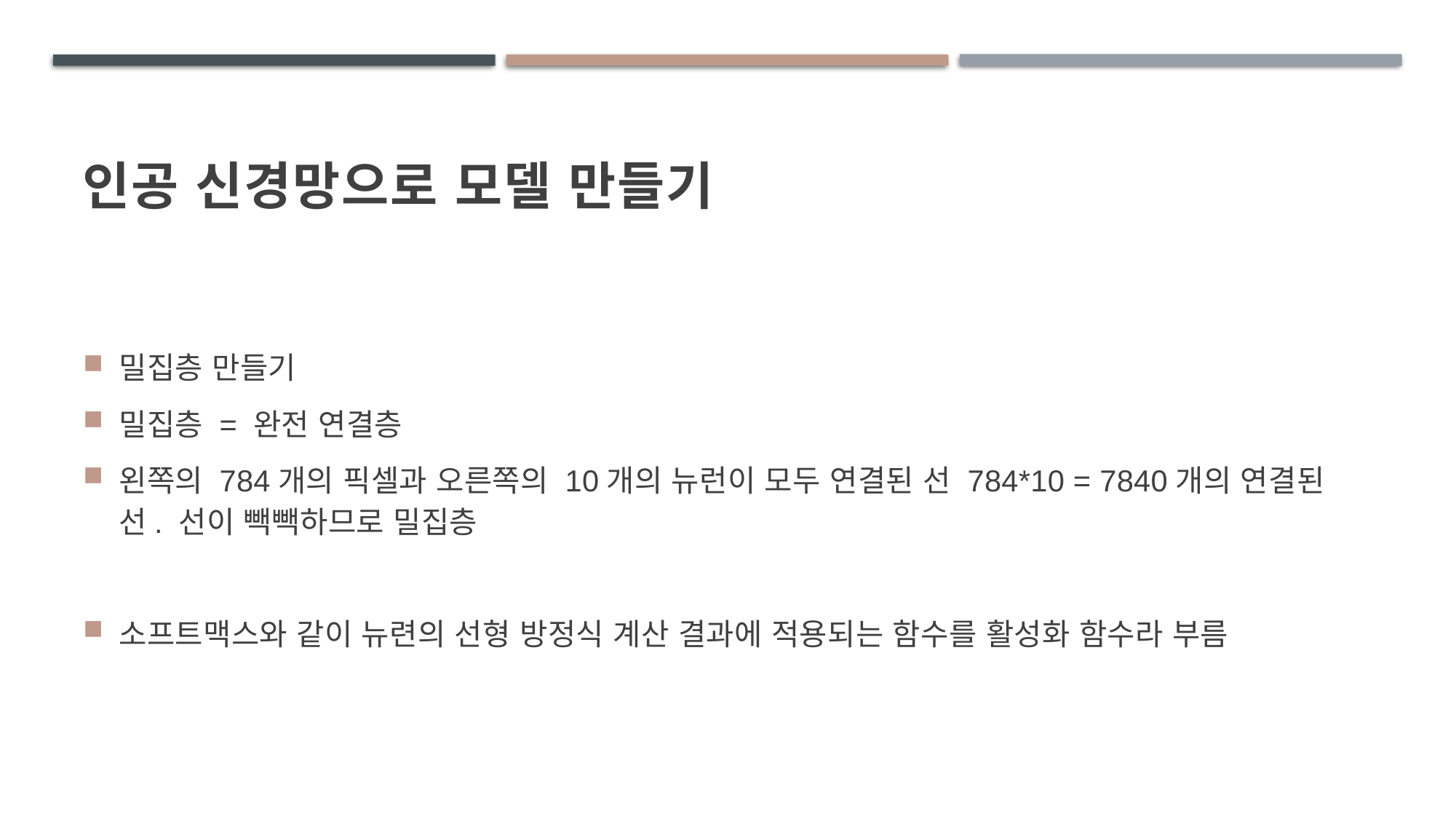

# 인공 신경망으로 모델 만들기
밀집층 만들기
밀집층 = 완전 연결층
왼쪽의 784개의 픽셀과 오른쪽의 10개의 뉴런이 모두 연결된 선 784*10 = 7840개의 연결된 선. 선이 빽빽하므로 밀집층

소프트맥스와 같이 뉴련의 선형 방정식 계산 결과에 적용되는 함수를 활성화 함수라 부름